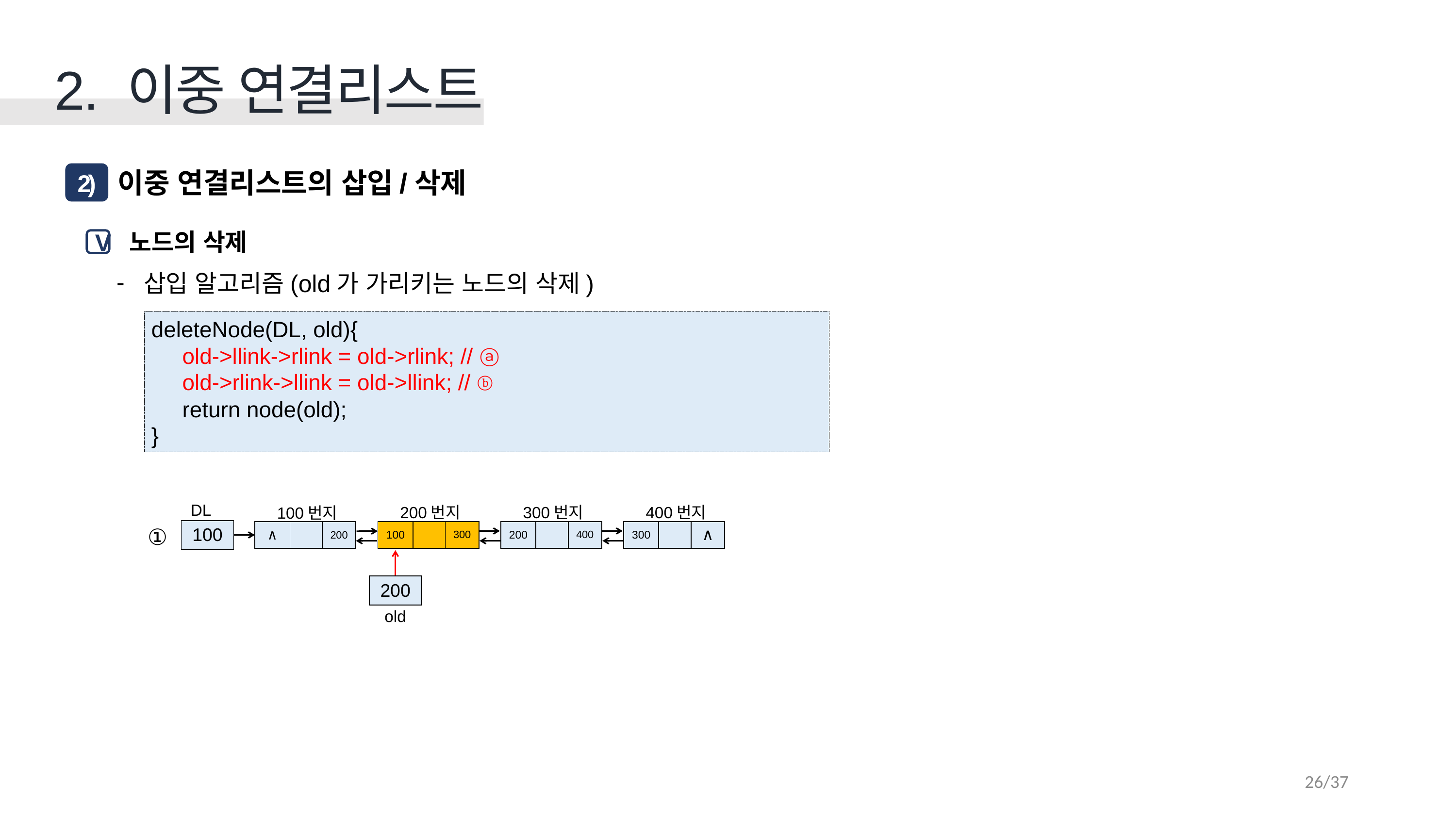

2. 이중 연결리스트

 이중 연결리스트의 삽입/삭제
2)
 노드의 삭제

삽입 알고리즘(old가 가리키는 노드의 삭제)

V
deleteNode(DL, old){
     old->llink->rlink = old->rlink; // ⓐ
     old->rlink->llink = old->llink; // ⓑ
     return node(old);
}
DL
200번지
300번지
400번지
100번지
①
| 100 |
| --- |
| 100 |  | 300 |
| --- | --- | --- |
| 200 |  | 400 |
| --- | --- | --- |
| 300 |  | ∧ |
| --- | --- | --- |
| ∧ |  | 200 |
| --- | --- | --- |
| 200 |
| --- |
old
26/37